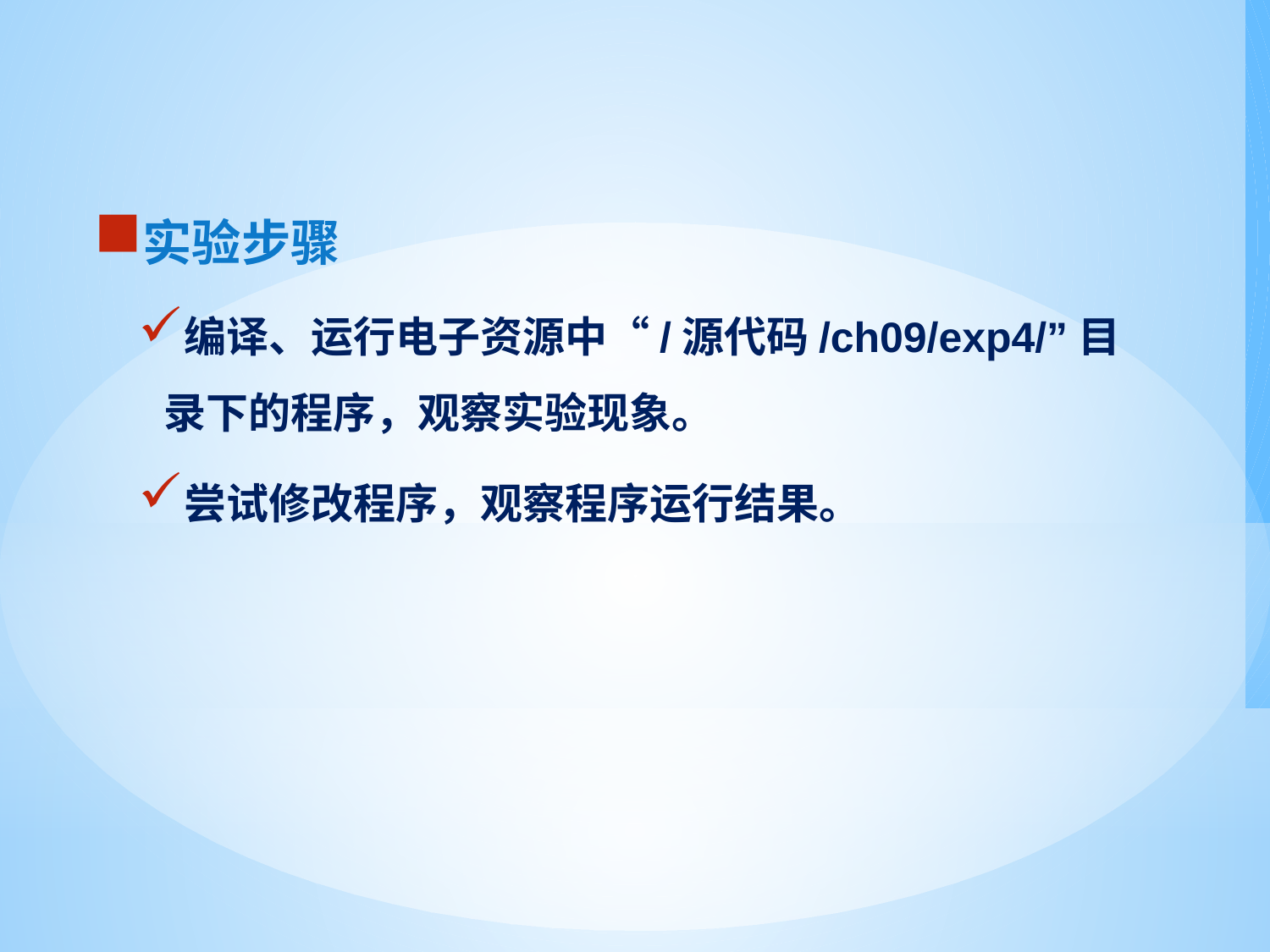

#
实验步骤
编译、运行电子资源中“/源代码/ch09/exp4/”目录下的程序，观察实验现象。
尝试修改程序，观察程序运行结果。